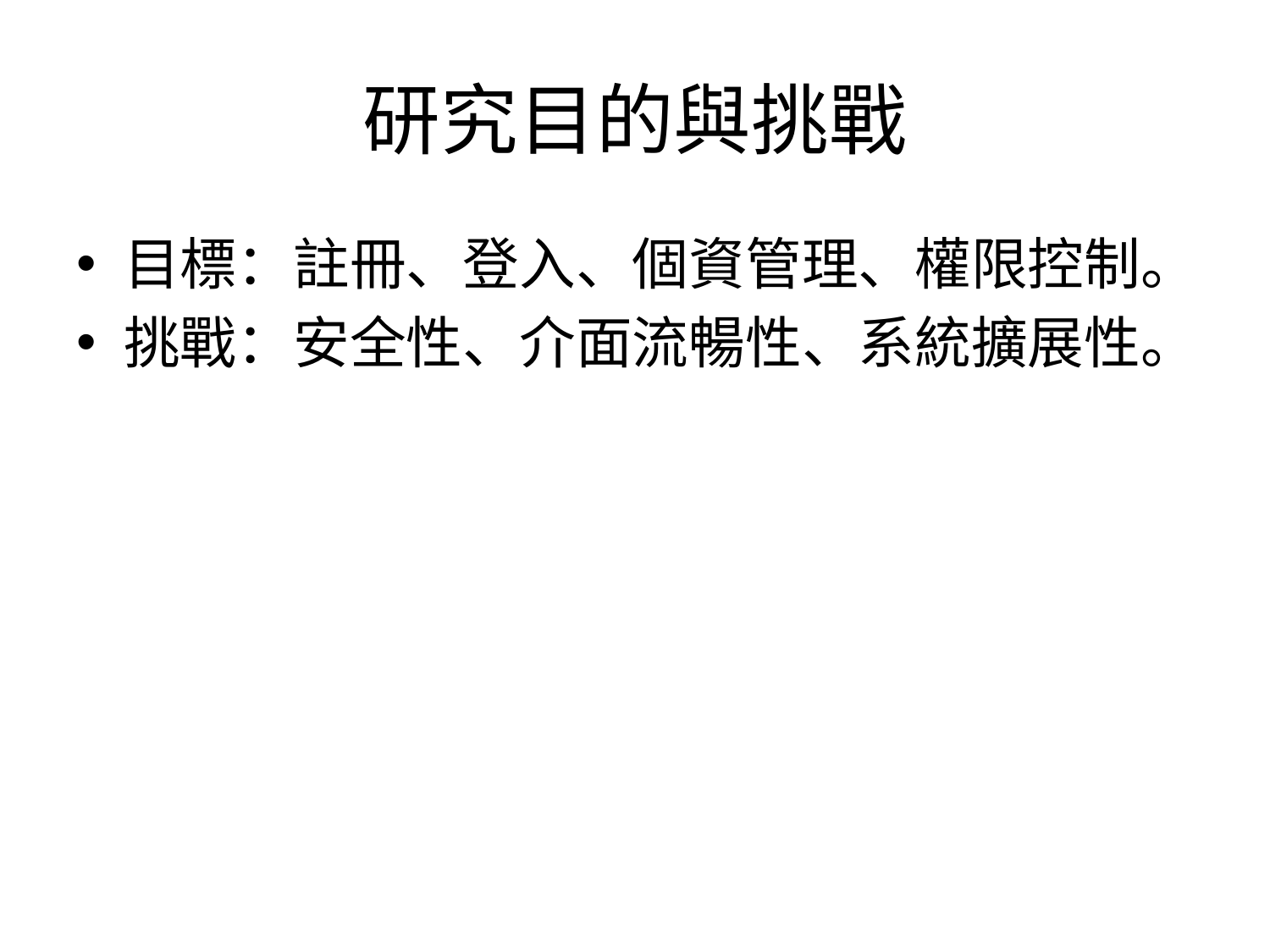

# 研究目的與挑戰
目標：註冊、登入、個資管理、權限控制。
挑戰：安全性、介面流暢性、系統擴展性。